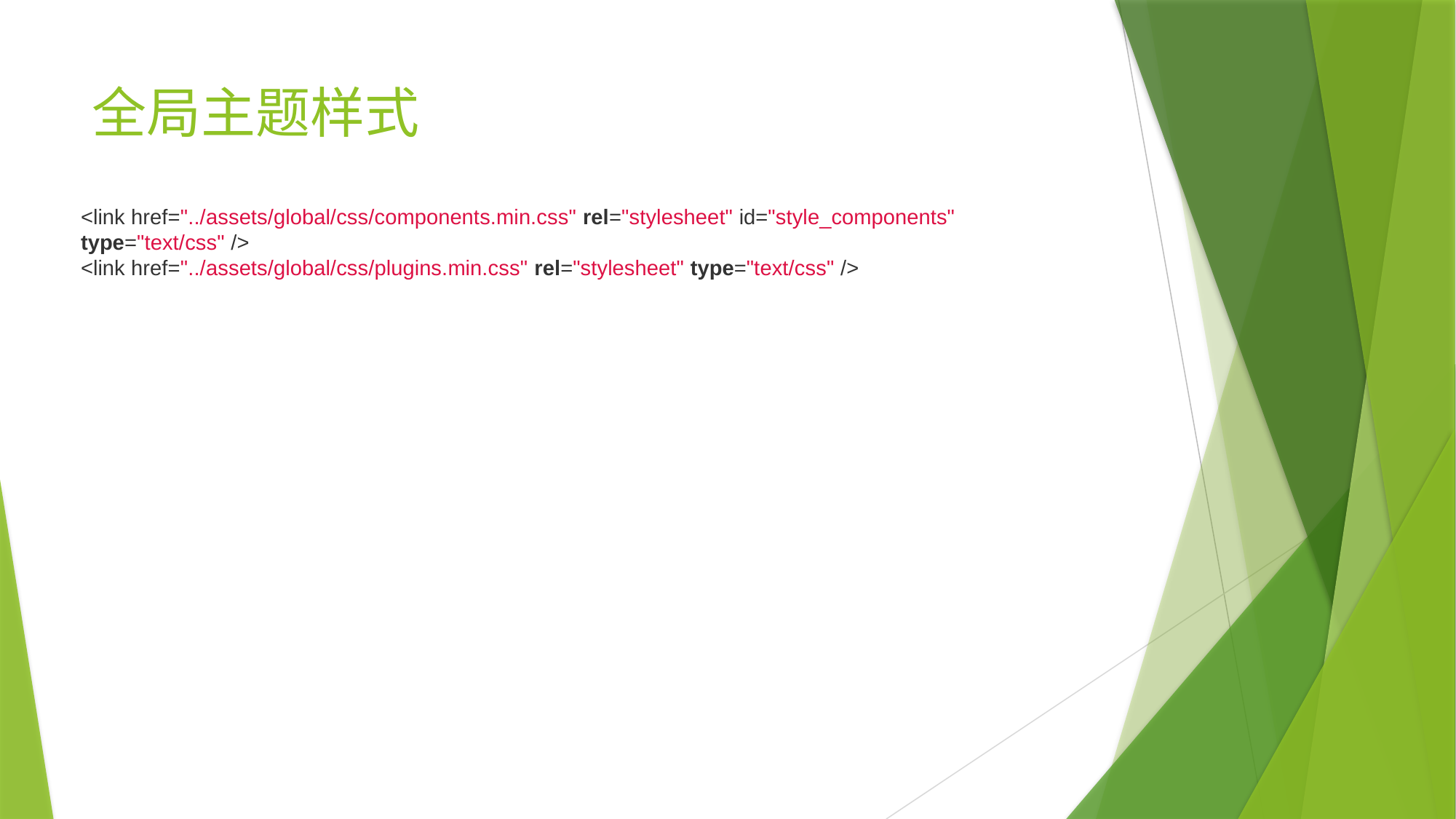

# 全局主题样式
<link href="../assets/global/css/components.min.css" rel="stylesheet" id="style_components" type="text/css" />
<link href="../assets/global/css/plugins.min.css" rel="stylesheet" type="text/css" />